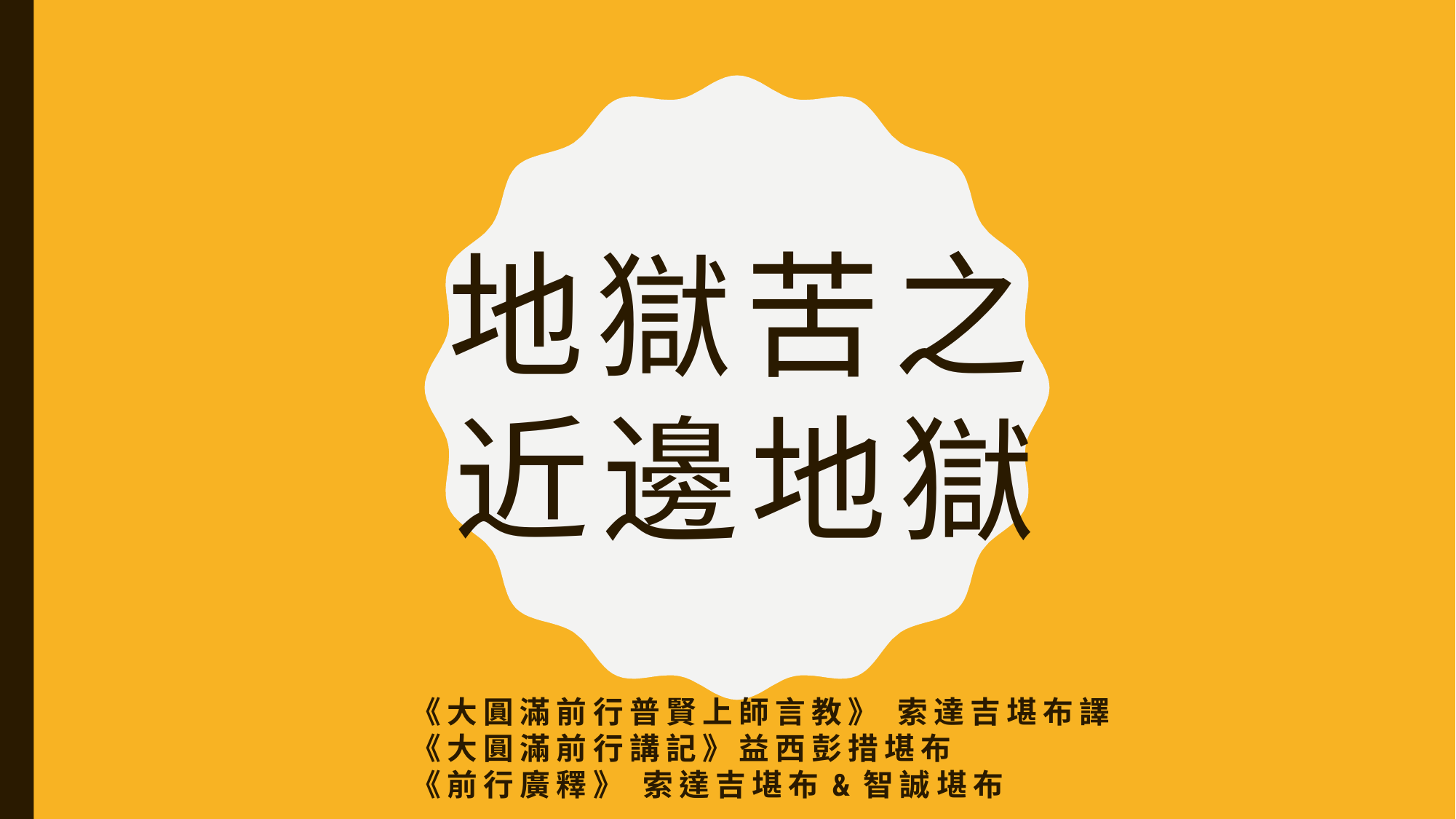

# 地獄苦之 近邊地獄
《大圓滿前行普賢上師言教》 索達吉堪布譯
《大圓滿前行講記》益西彭措堪布
《前行廣釋》 索達吉堪布&智誠堪布